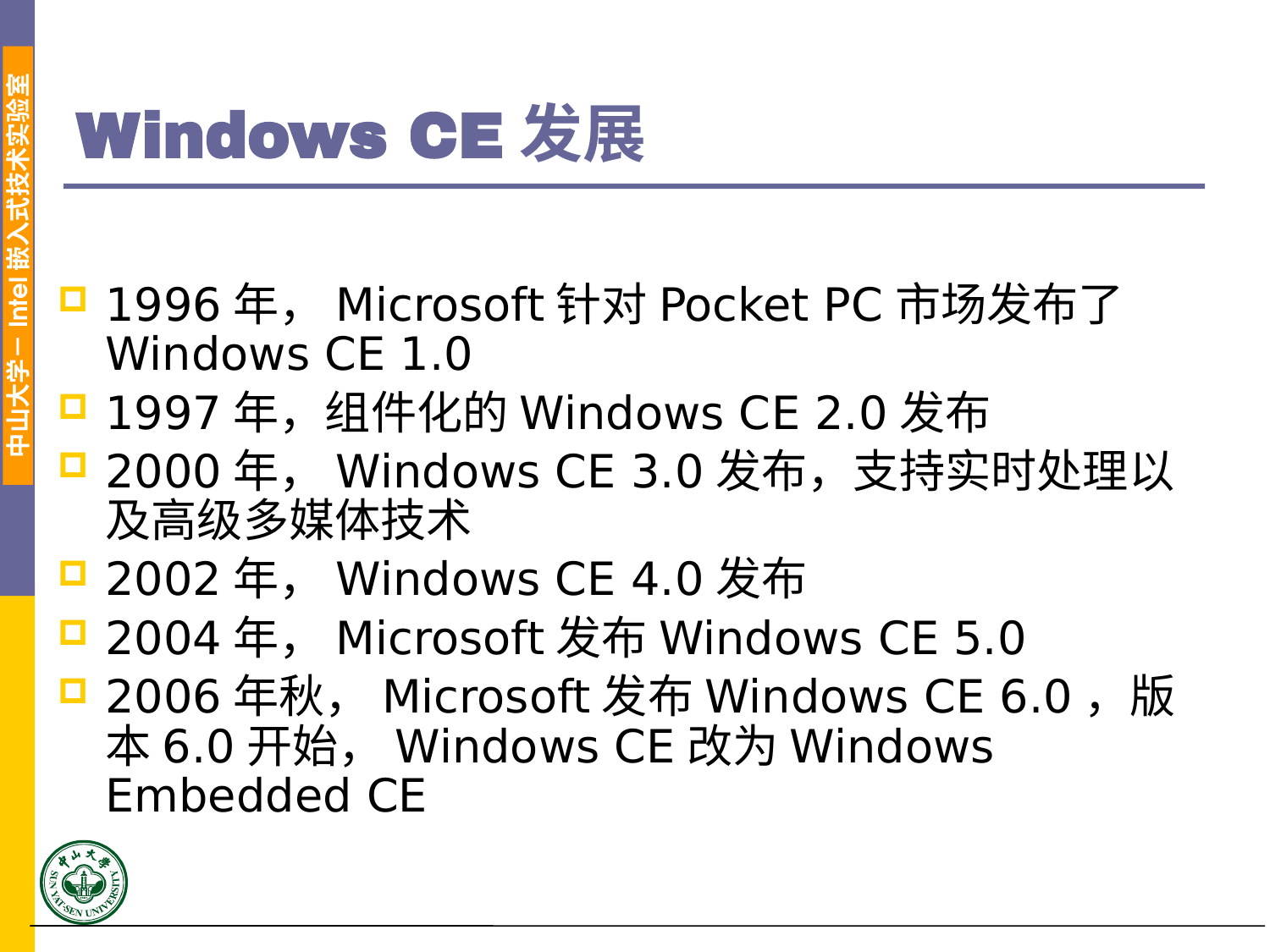

# Windows CE发展
1996年，Microsoft针对Pocket PC市场发布了Windows CE 1.0
1997年，组件化的Windows CE 2.0发布
2000年，Windows CE 3.0发布，支持实时处理以及高级多媒体技术
2002年，Windows CE 4.0发布
2004年，Microsoft发布Windows CE 5.0
2006年秋，Microsoft发布Windows CE 6.0，版本6.0开始，Windows CE改为Windows Embedded CE